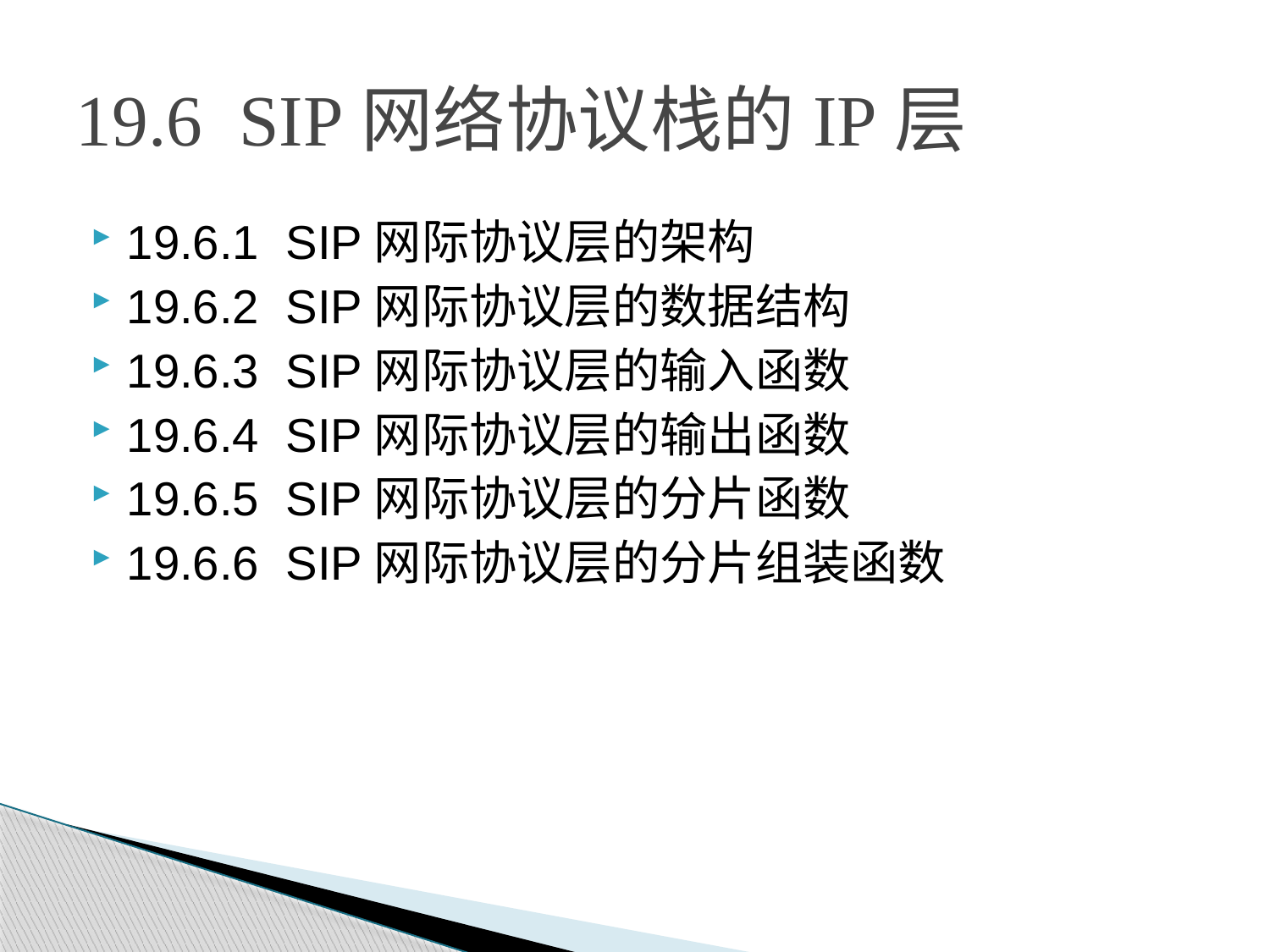

# 19.6  SIP网络协议栈的IP层
19.6.1  SIP网际协议层的架构
19.6.2  SIP网际协议层的数据结构
19.6.3  SIP网际协议层的输入函数
19.6.4  SIP网际协议层的输出函数
19.6.5  SIP网际协议层的分片函数
19.6.6  SIP网际协议层的分片组装函数